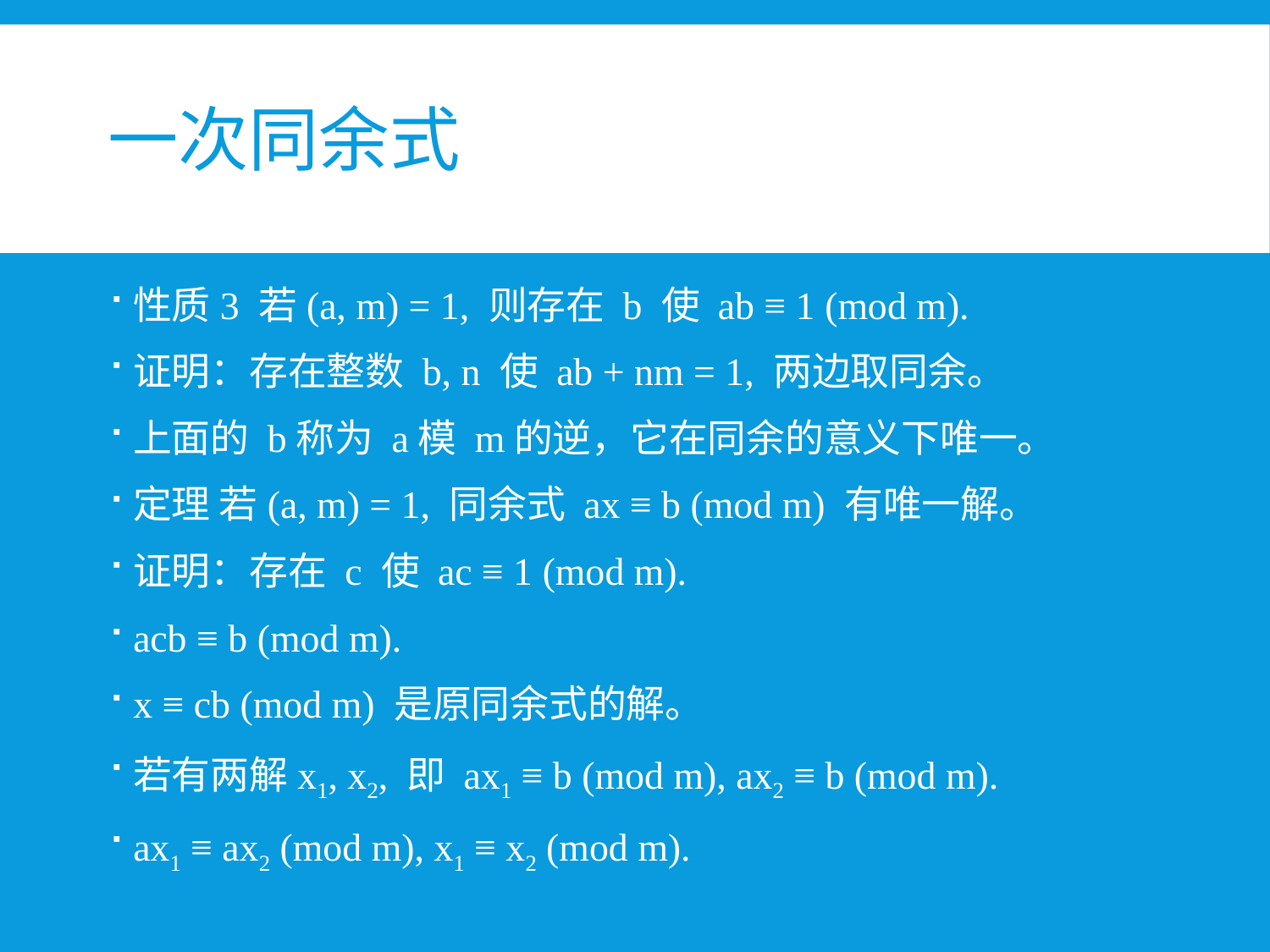

# 一次同余式
性质3 若(a, m) = 1, 则存在 b 使 ab ≡ 1 (mod m).
证明：存在整数 b, n 使 ab + nm = 1, 两边取同余。
上面的 b称为 a模 m的逆，它在同余的意义下唯一。
定理 若(a, m) = 1, 同余式 ax ≡ b (mod m) 有唯一解。
证明：存在 c 使 ac ≡ 1 (mod m).
acb ≡ b (mod m).
x ≡ cb (mod m) 是原同余式的解。
若有两解x1, x2, 即 ax1 ≡ b (mod m), ax2 ≡ b (mod m).
ax1 ≡ ax2 (mod m), x1 ≡ x2 (mod m).